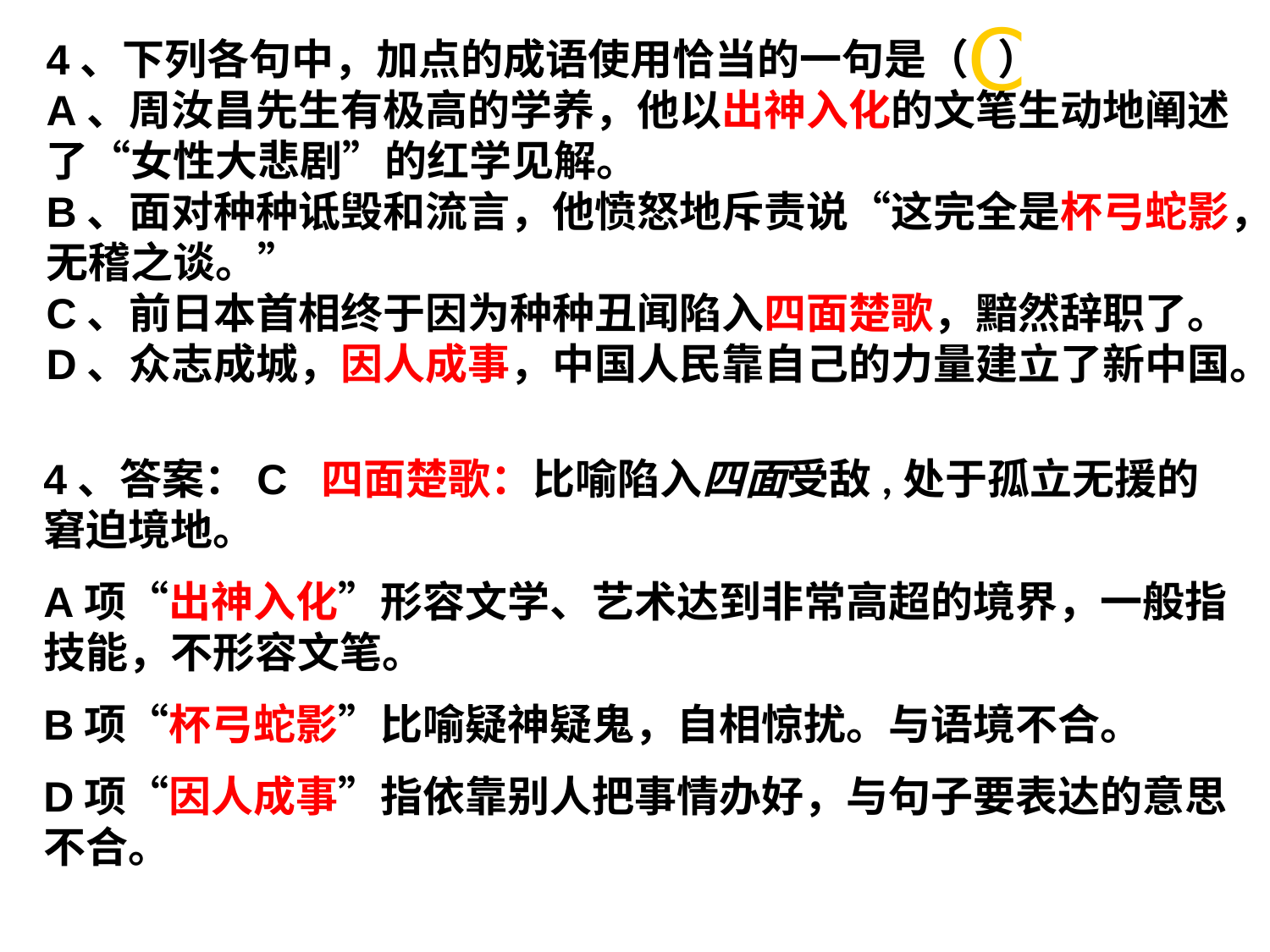

C
4、下列各句中，加点的成语使用恰当的一句是（   ）
A、周汝昌先生有极高的学养，他以出神入化的文笔生动地阐述了“女性大悲剧”的红学见解。
B、面对种种诋毁和流言，他愤怒地斥责说“这完全是杯弓蛇影，无稽之谈。”
C、前日本首相终于因为种种丑闻陷入四面楚歌，黯然辞职了。
D、众志成城，因人成事，中国人民靠自己的力量建立了新中国。
4、答案：C  四面楚歌：比喻陷入四面受敌,处于孤立无援的窘迫境地。
A项“出神入化”形容文学、艺术达到非常高超的境界，一般指技能，不形容文笔。
B项“杯弓蛇影”比喻疑神疑鬼，自相惊扰。与语境不合。
D项“因人成事”指依靠别人把事情办好，与句子要表达的意思不合。